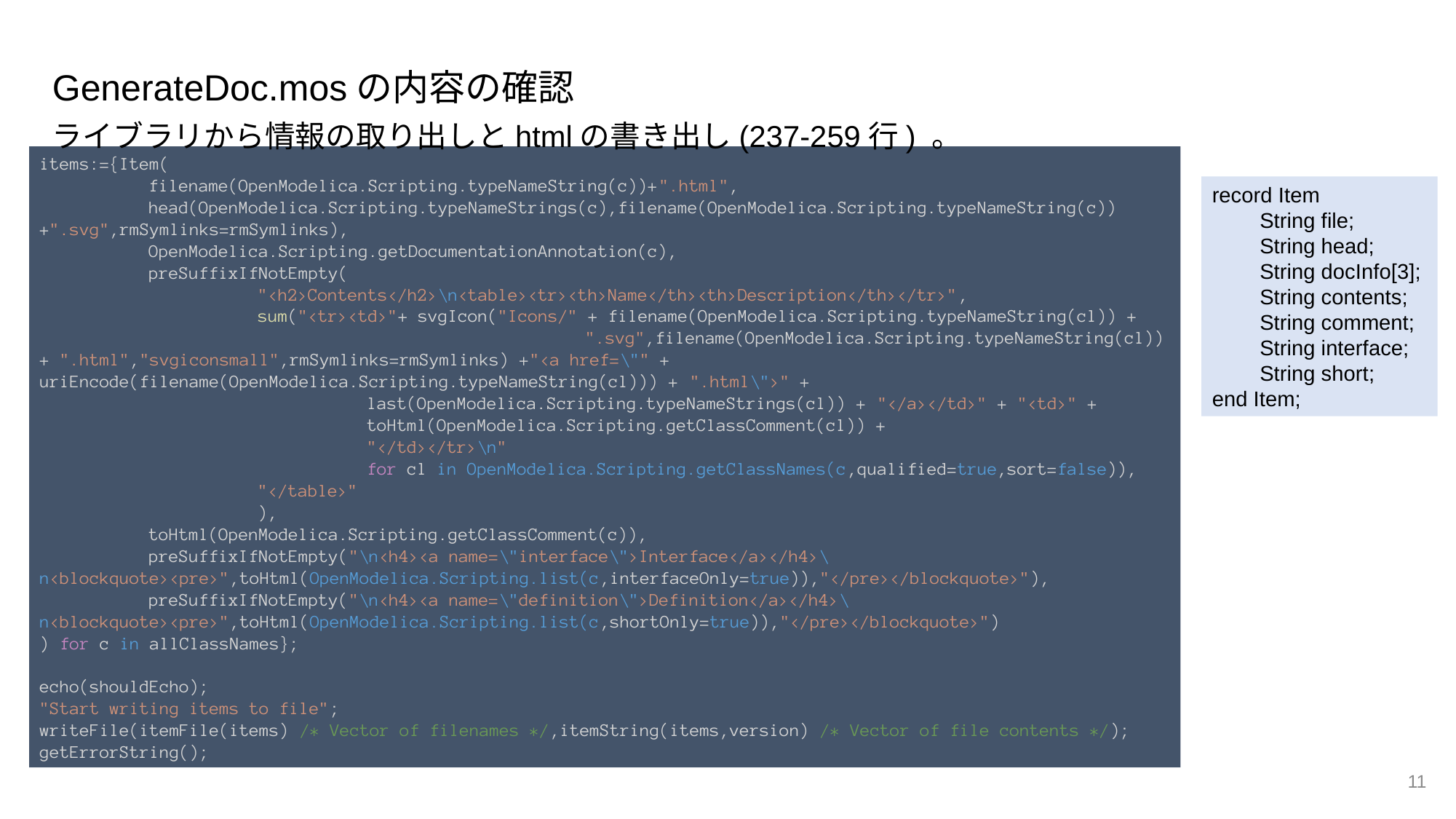

GenerateDoc.mosの内容の確認
ライブラリから情報の取り出しとhtmlの書き出し(237-259行) 。
items:={Item(
	filename(OpenModelica.Scripting.typeNameString(c))+".html",
	head(OpenModelica.Scripting.typeNameStrings(c),filename(OpenModelica.Scripting.typeNameString(c))+".svg",rmSymlinks=rmSymlinks),
	OpenModelica.Scripting.getDocumentationAnnotation(c),
	preSuffixIfNotEmpty(
		"<h2>Contents</h2>\n<table><tr><th>Name</th><th>Description</th></tr>",
		sum("<tr><td>"+ svgIcon("Icons/" + filename(OpenModelica.Scripting.typeNameString(cl)) + 					".svg",filename(OpenModelica.Scripting.typeNameString(cl)) + ".html","svgiconsmall",rmSymlinks=rmSymlinks) +"<a href=\"" + uriEncode(filename(OpenModelica.Scripting.typeNameString(cl))) + ".html\">" +
			last(OpenModelica.Scripting.typeNameStrings(cl)) + "</a></td>" + "<td>" +
			toHtml(OpenModelica.Scripting.getClassComment(cl)) +
			"</td></tr>\n"
			for cl in OpenModelica.Scripting.getClassNames(c,qualified=true,sort=false)),
		"</table>"
		),
	toHtml(OpenModelica.Scripting.getClassComment(c)),
	preSuffixIfNotEmpty("\n<h4><a name=\"interface\">Interface</a></h4>\n<blockquote><pre>",toHtml(OpenModelica.Scripting.list(c,interfaceOnly=true)),"</pre></blockquote>"),
	preSuffixIfNotEmpty("\n<h4><a name=\"definition\">Definition</a></h4>\n<blockquote><pre>",toHtml(OpenModelica.Scripting.list(c,shortOnly=true)),"</pre></blockquote>")
) for c in allClassNames};
echo(shouldEcho);
"Start writing items to file";
writeFile(itemFile(items) /* Vector of filenames */,itemString(items,version) /* Vector of file contents */);
getErrorString();
record Item
　　String file;
　　String head;
　　String docInfo[3];
　　String contents;
　　String comment;
　　String interface;
　　String short;
end Item;
11